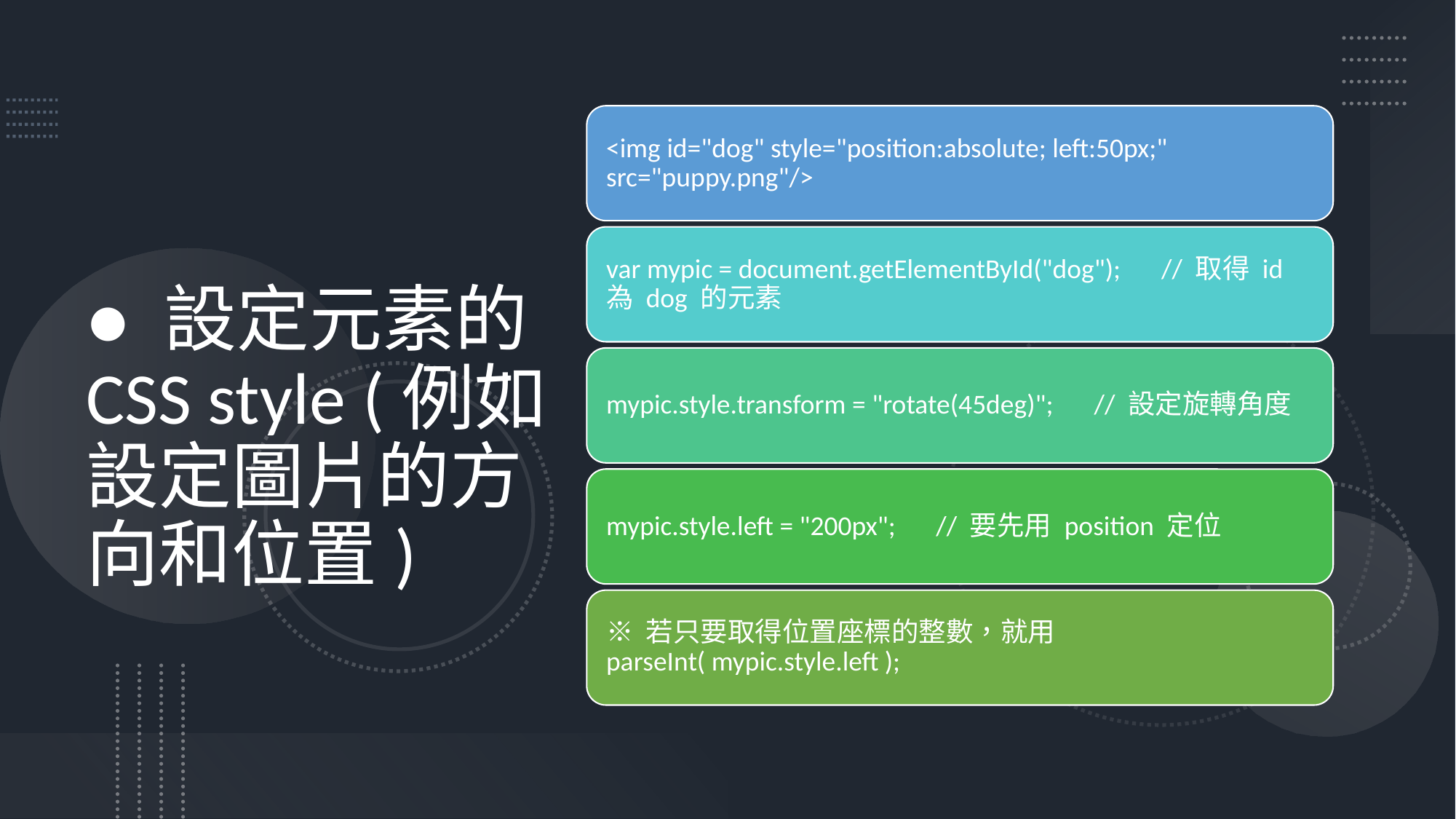

# ● 設定元素的 CSS style (例如設定圖片的方向和位置)
<img id="dog" style="position:absolute; left:50px;" src="puppy.png"/>
var mypic = document.getElementById("dog");　// 取得 id 為 dog 的元素
mypic.style.transform = "rotate(45deg)";　// 設定旋轉角度
mypic.style.left = "200px";　// 要先用 position 定位
※ 若只要取得位置座標的整數，就用 parseInt( mypic.style.left );